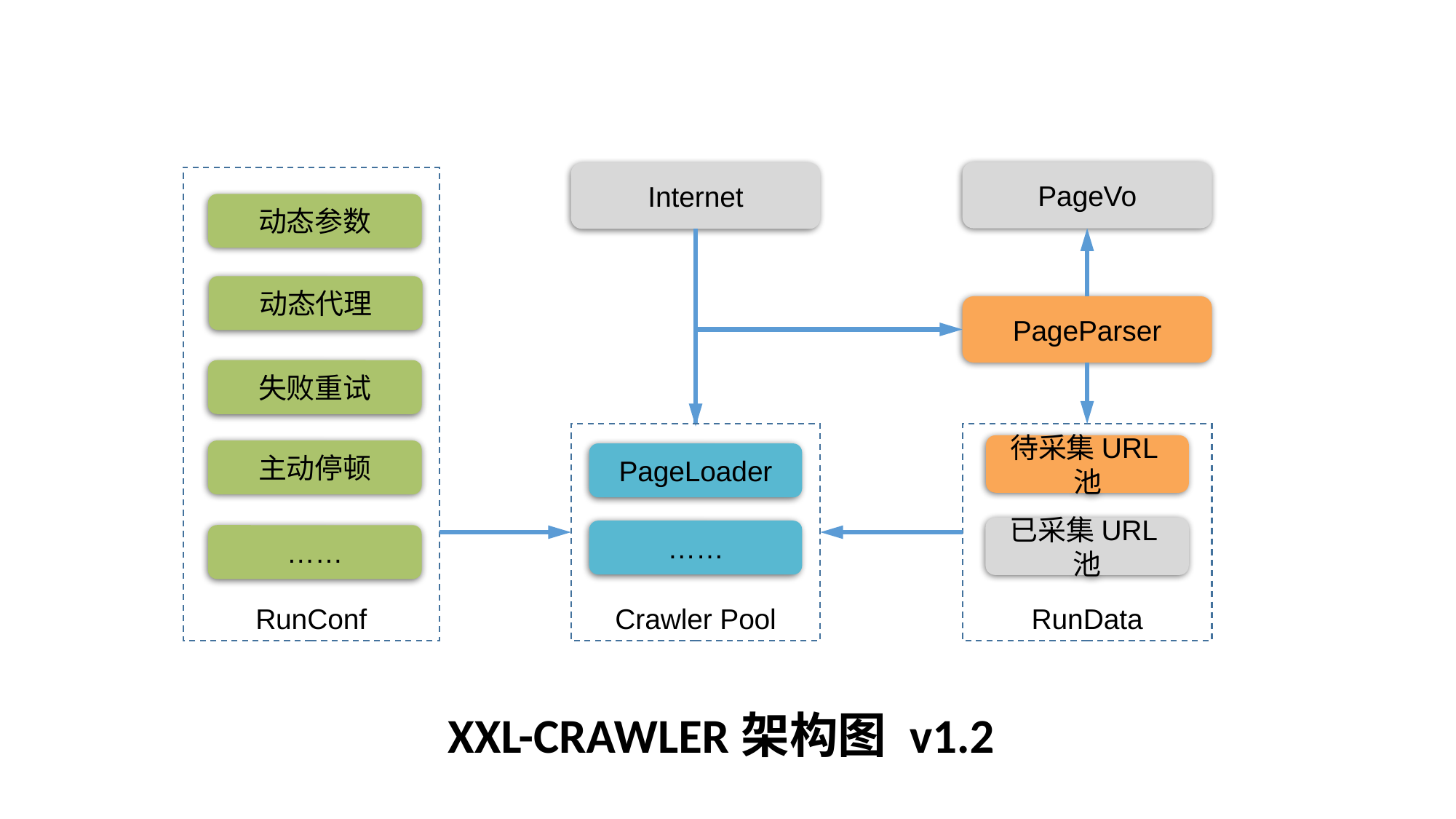

PageVo
Internet
RunConf
动态参数
动态代理
PageParser
失败重试
Crawler Pool
RunData
待采集URL池
主动停顿
PageLoader
已采集URL池
……
……
XXL-CRAWLER架构图 v1.2